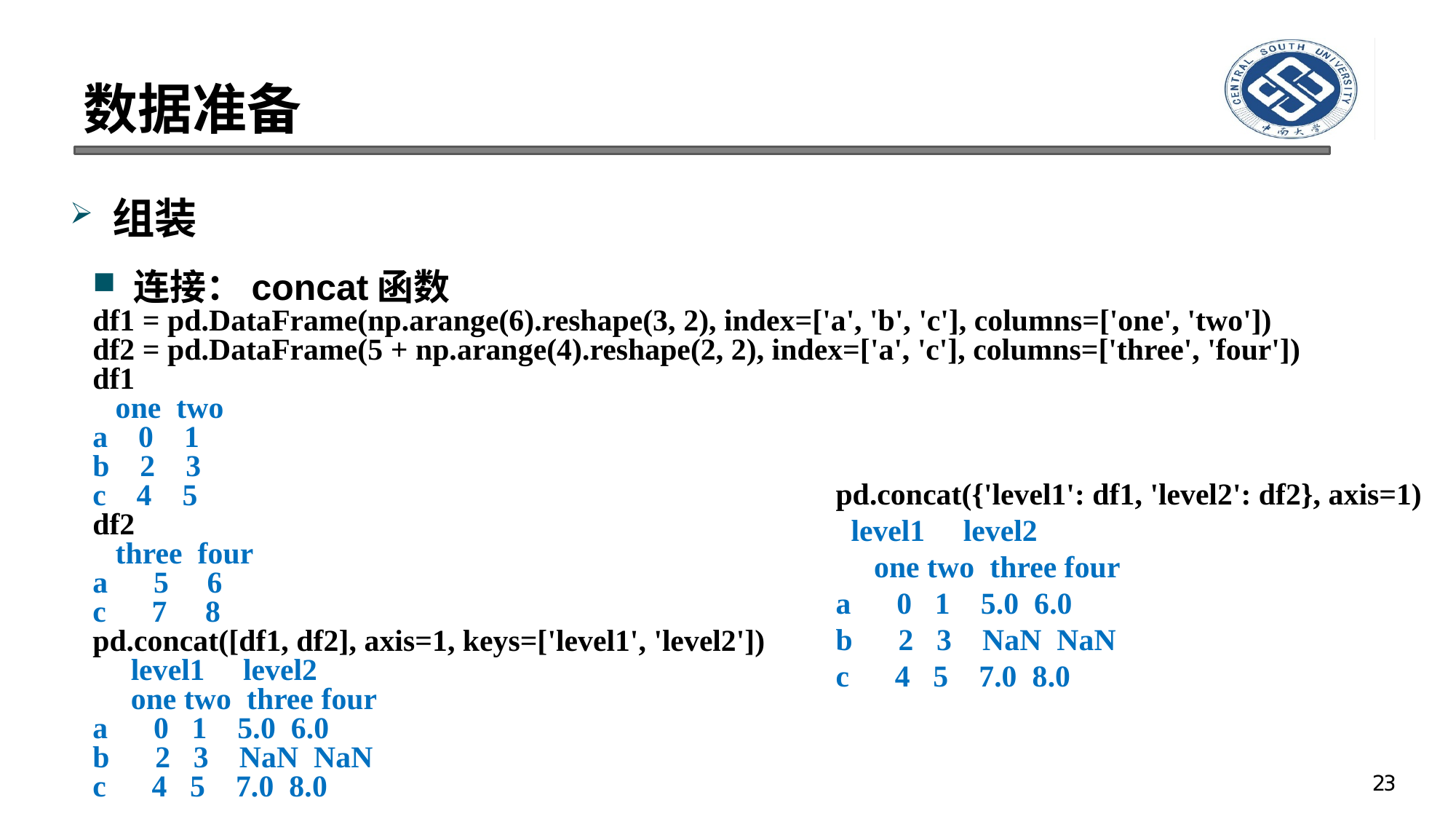

# 数据准备
组装
连接：concat函数
df1 = pd.DataFrame(np.arange(6).reshape(3, 2), index=['a', 'b', 'c'], columns=['one', 'two'])
df2 = pd.DataFrame(5 + np.arange(4).reshape(2, 2), index=['a', 'c'], columns=['three', 'four'])
df1
   one  two
a    0    1
b    2    3
c    4    5
df2
   three  four
a      5     6
c      7     8
pd.concat([df1, df2], axis=1, keys=['level1', 'level2'])
     level1     level2
     one two  three four
a      0   1    5.0  6.0
b      2   3    NaN  NaN
c      4   5    7.0  8.0
pd.concat({'level1': df1, 'level2': df2}, axis=1)
  level1     level2
     one two  three four
a      0   1    5.0  6.0
b      2   3    NaN  NaN
c      4   5    7.0  8.0
23